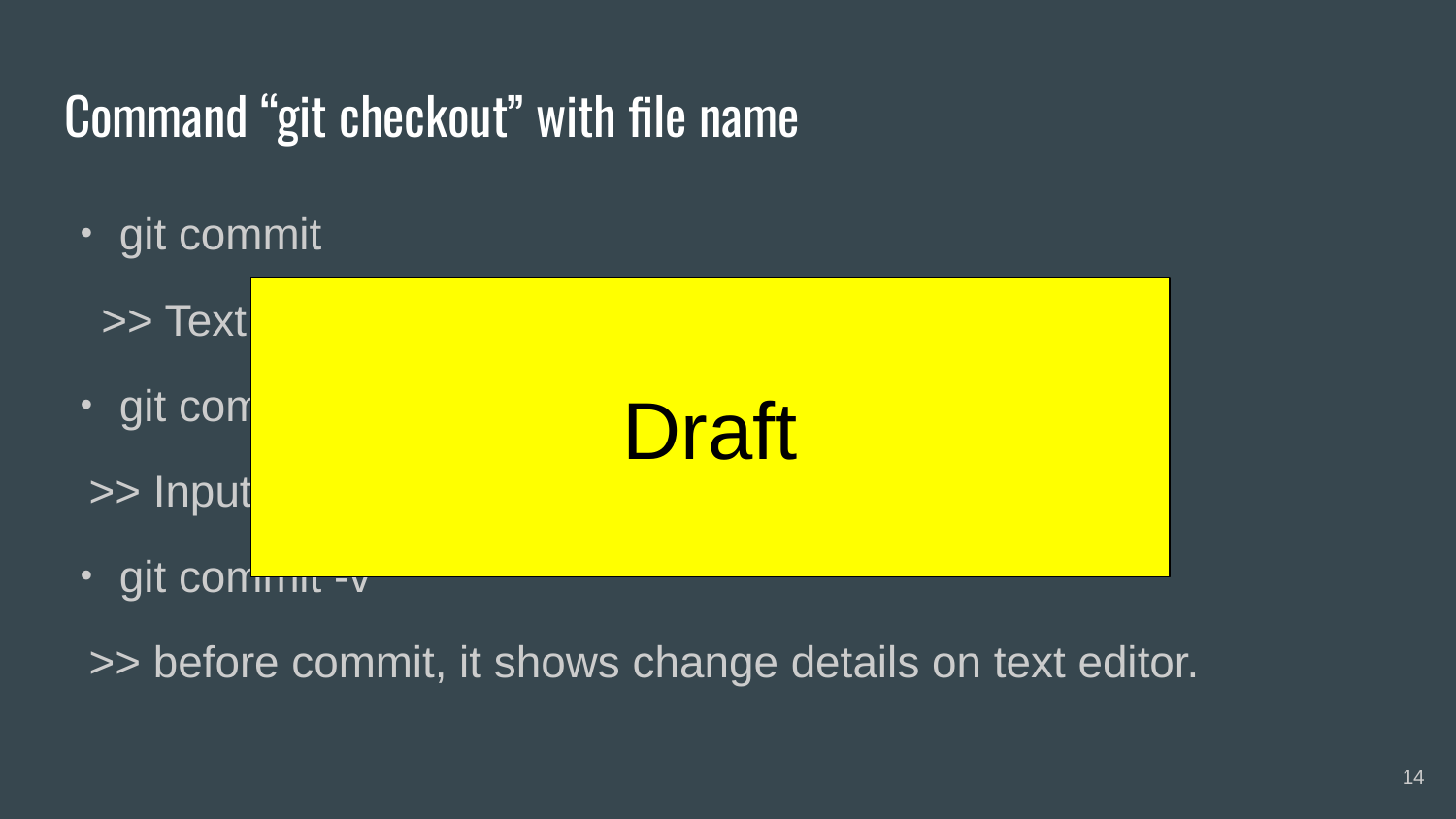

# Command “git checkout” with file name
・git commit
   >> Text editor is launched to input Commit Message.
・git commit -m “Commit Message”
  >> Input Commit Message without text editor.
・git commit -v
  >> before commit, it shows change details on text editor.
Draft
14